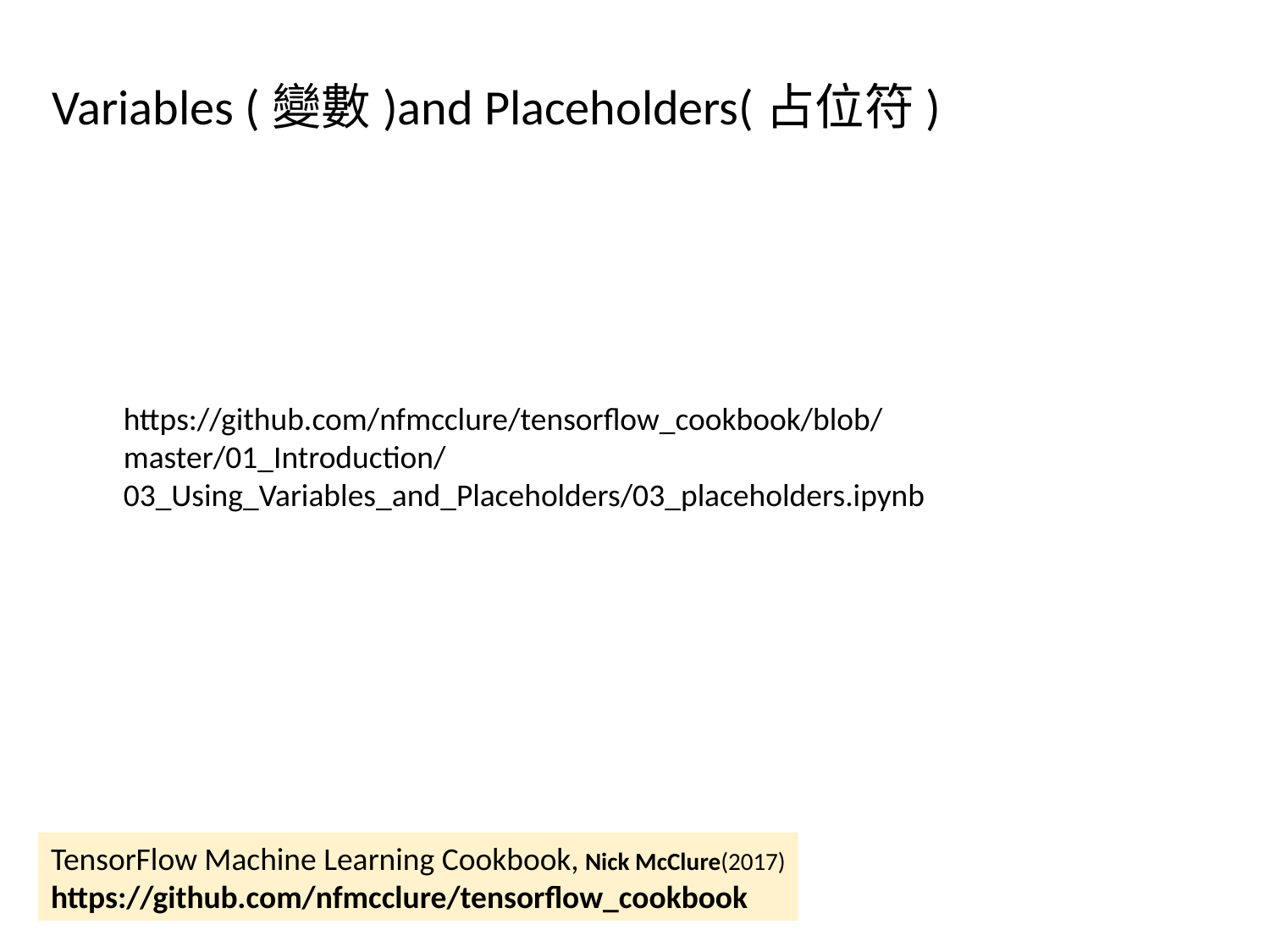

Variables (變數)and Placeholders(占位符)
https://github.com/nfmcclure/tensorflow_cookbook/blob/master/01_Introduction/03_Using_Variables_and_Placeholders/03_placeholders.ipynb
TensorFlow Machine Learning Cookbook, Nick McClure(2017)
https://github.com/nfmcclure/tensorflow_cookbook